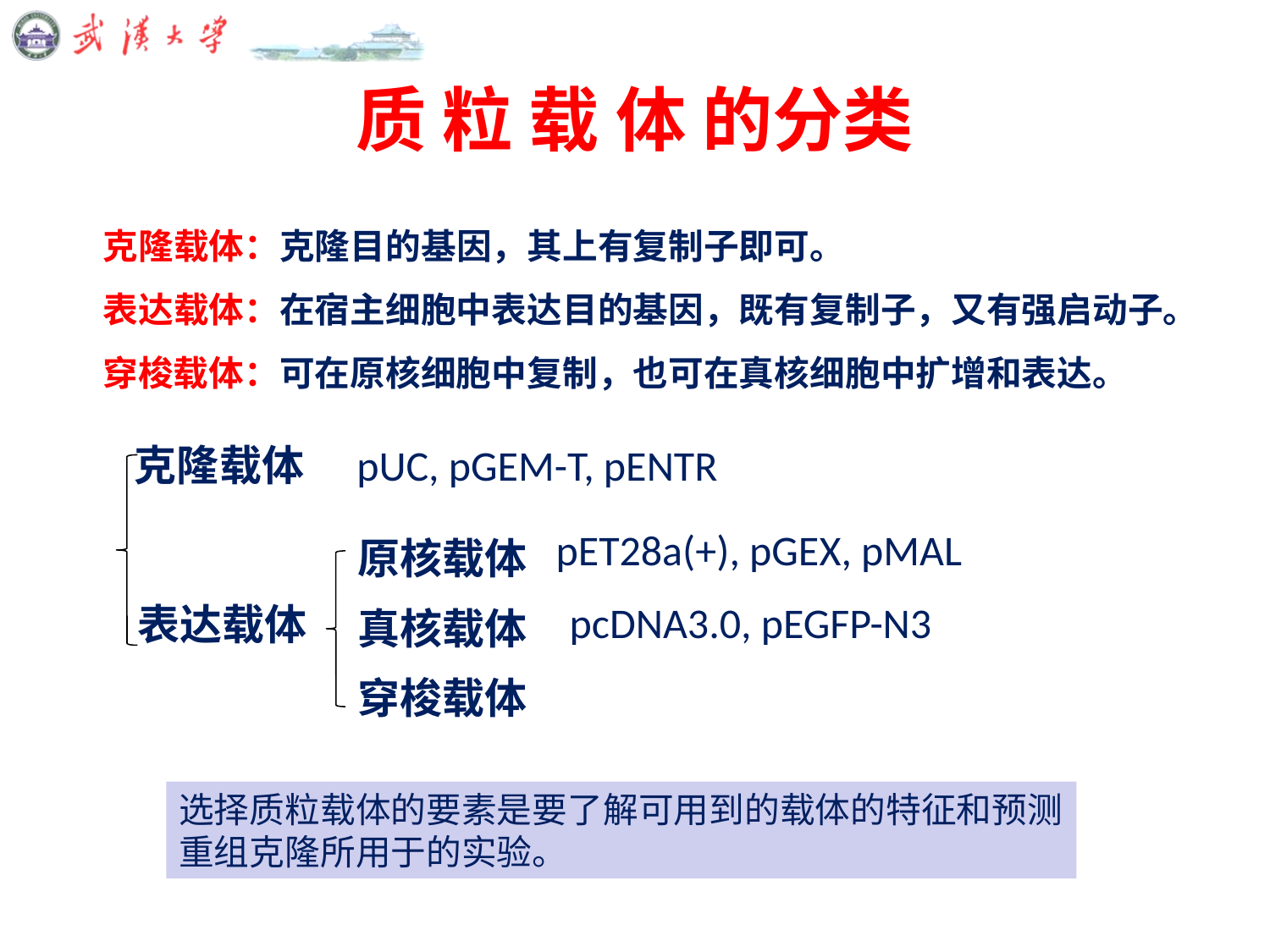

# 质 粒 载 体 的分类

克隆载体：克隆目的基因，其上有复制子即可。
表达载体：在宿主细胞中表达目的基因，既有复制子，又有强启动子。
穿梭载体：可在原核细胞中复制，也可在真核细胞中扩增和表达。

克隆载体
原核载体
表达载体
真核载体
穿梭载体
pUC, pGEM-T, pENTR
pET28a(+), pGEX, pMAL
pcDNA3.0, pEGFP-N3

选择质粒载体的要素是要了解可用到的载体的特征和预测重组克隆所用于的实验。